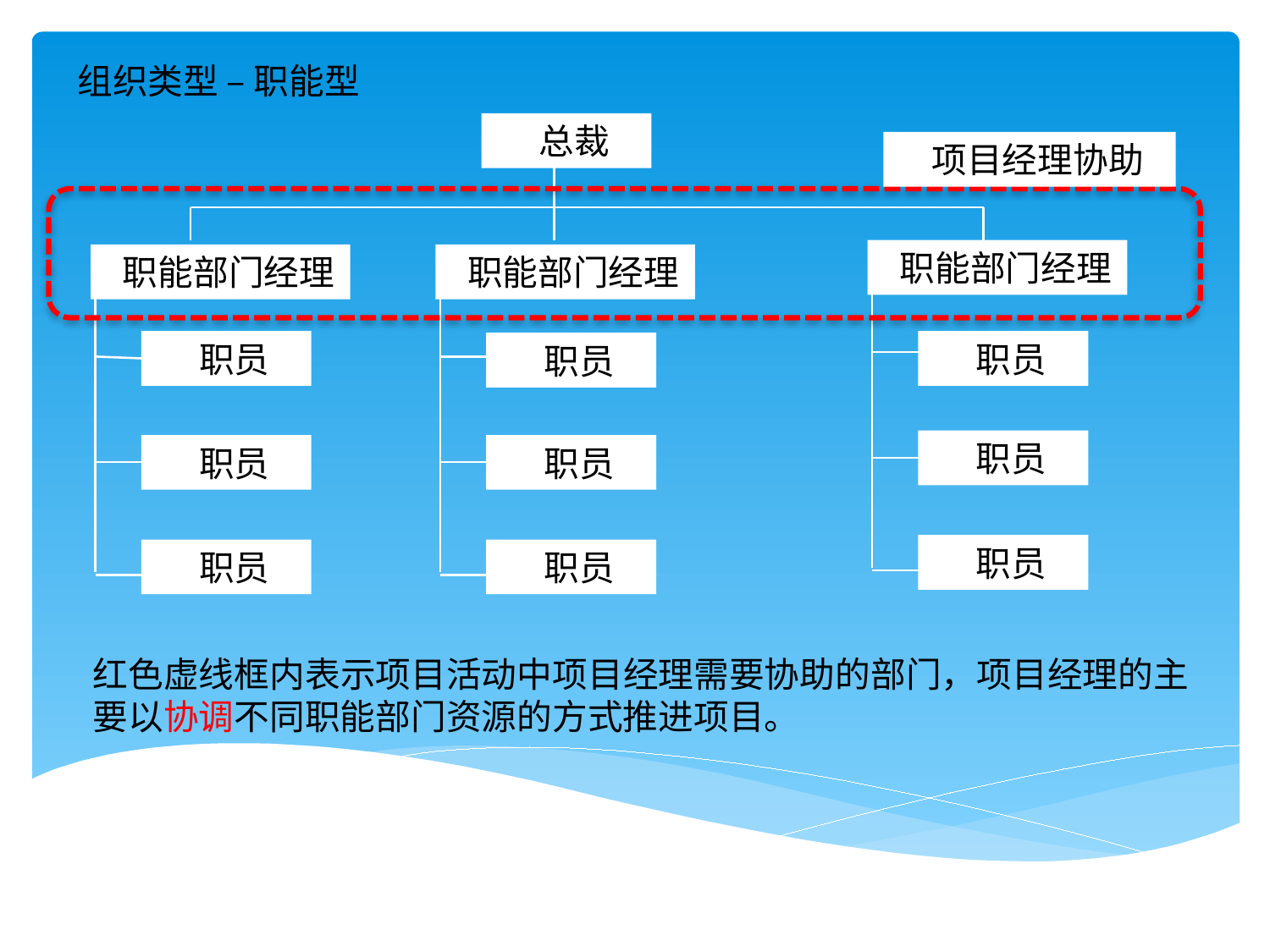

组织类型 – 职能型
 总裁
 项目经理协助

 职能部门经理
 职能部门经理
 职能部门经理
 职员
 职员
 职员
 职员
 职员
 职员
 职员
 职员
 职员
红色虚线框内表示项目活动中项目经理需要协助的部门，项目经理的主要以协调不同职能部门资源的方式推进项目。